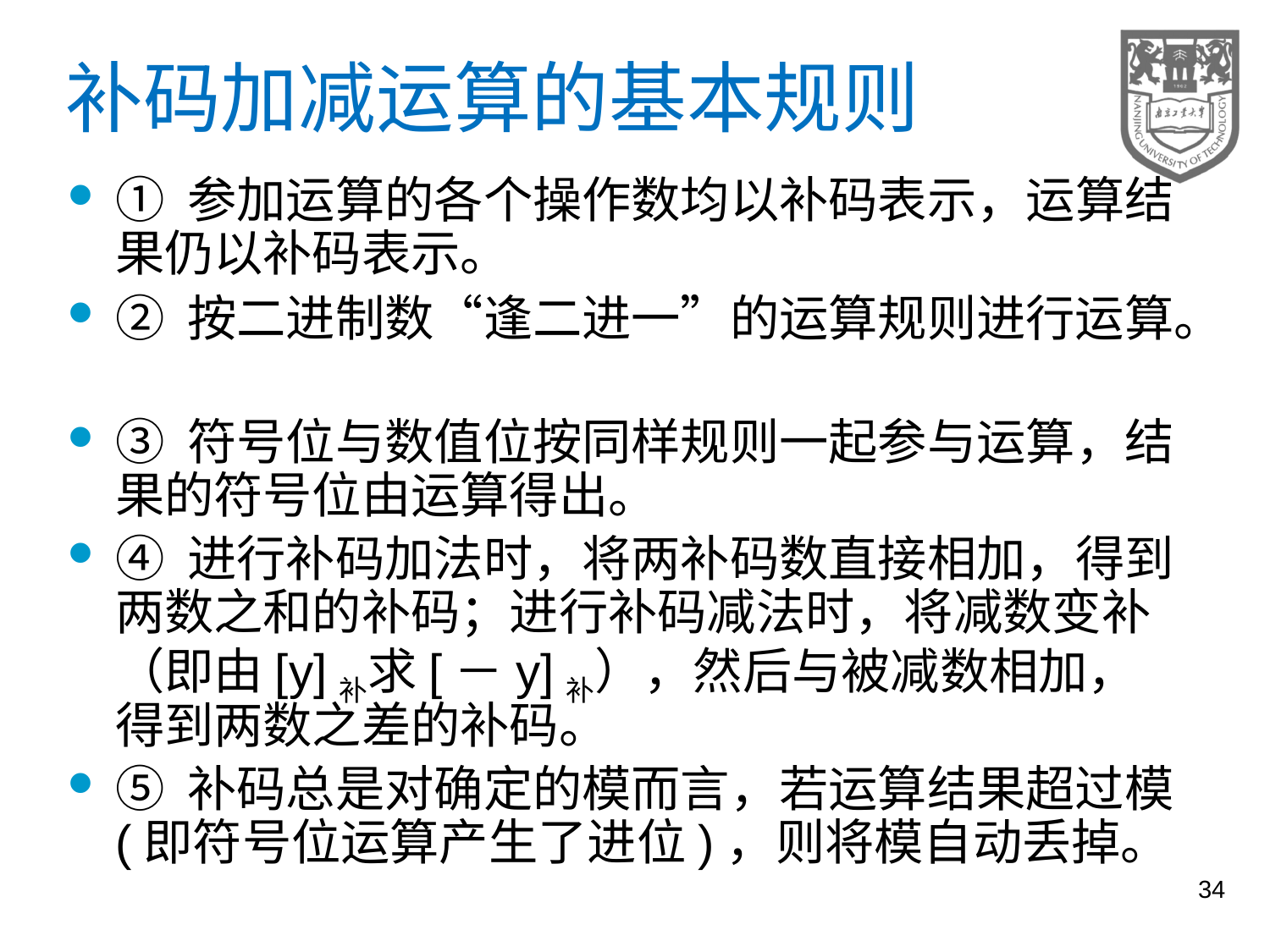

# 补码加减运算的基本规则
① 参加运算的各个操作数均以补码表示，运算结果仍以补码表示。
② 按二进制数“逢二进一”的运算规则进行运算。
③ 符号位与数值位按同样规则一起参与运算，结果的符号位由运算得出。
④ 进行补码加法时，将两补码数直接相加，得到两数之和的补码；进行补码减法时，将减数变补（即由[y]补求[－y]补），然后与被减数相加，得到两数之差的补码。
⑤ 补码总是对确定的模而言，若运算结果超过模(即符号位运算产生了进位)，则将模自动丢掉。
34